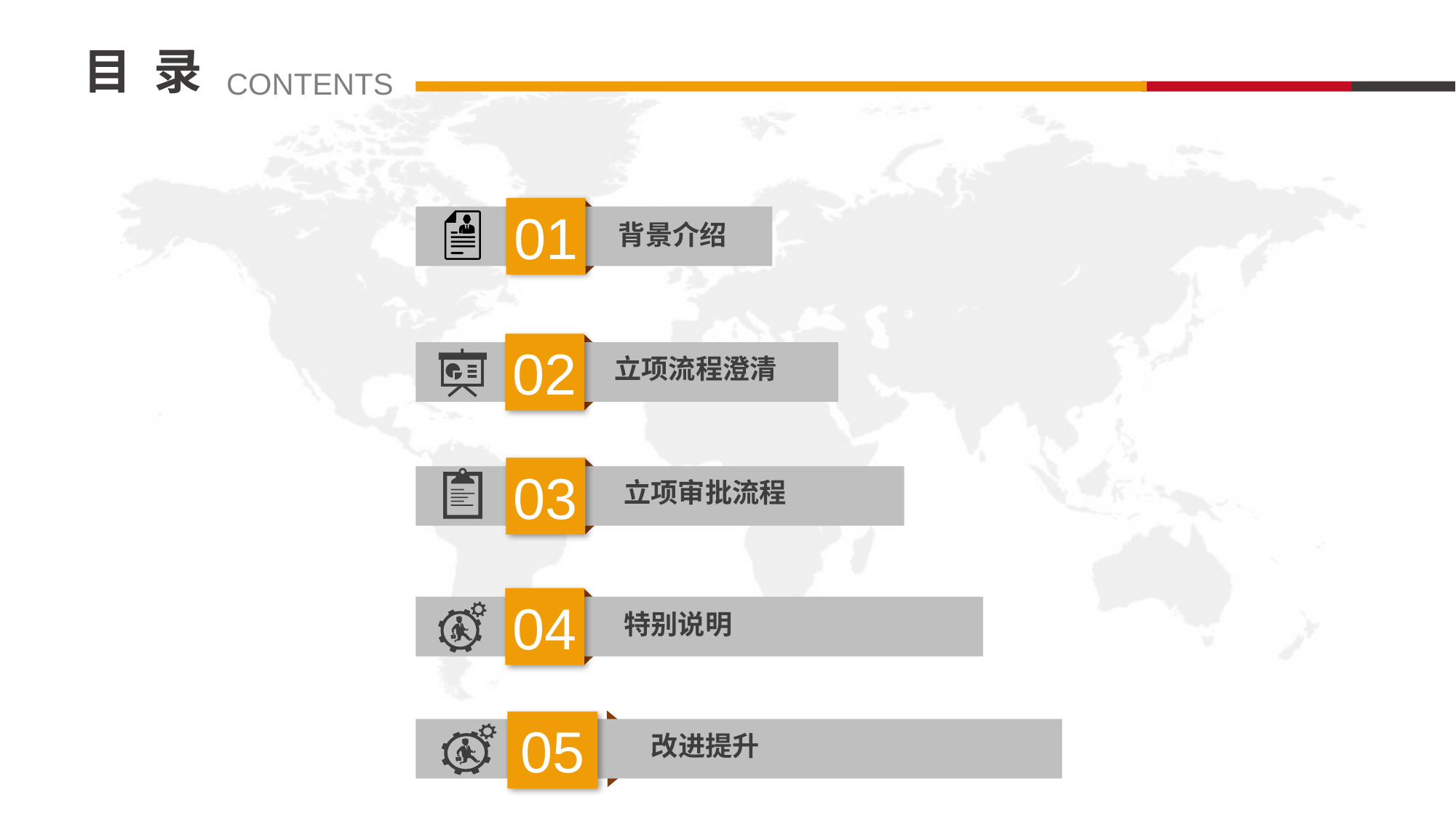

目  录
CONTENTS

01

背景介绍

02

立项流程澄清
03

立项审批流程

04

特别说明

05

改进提升